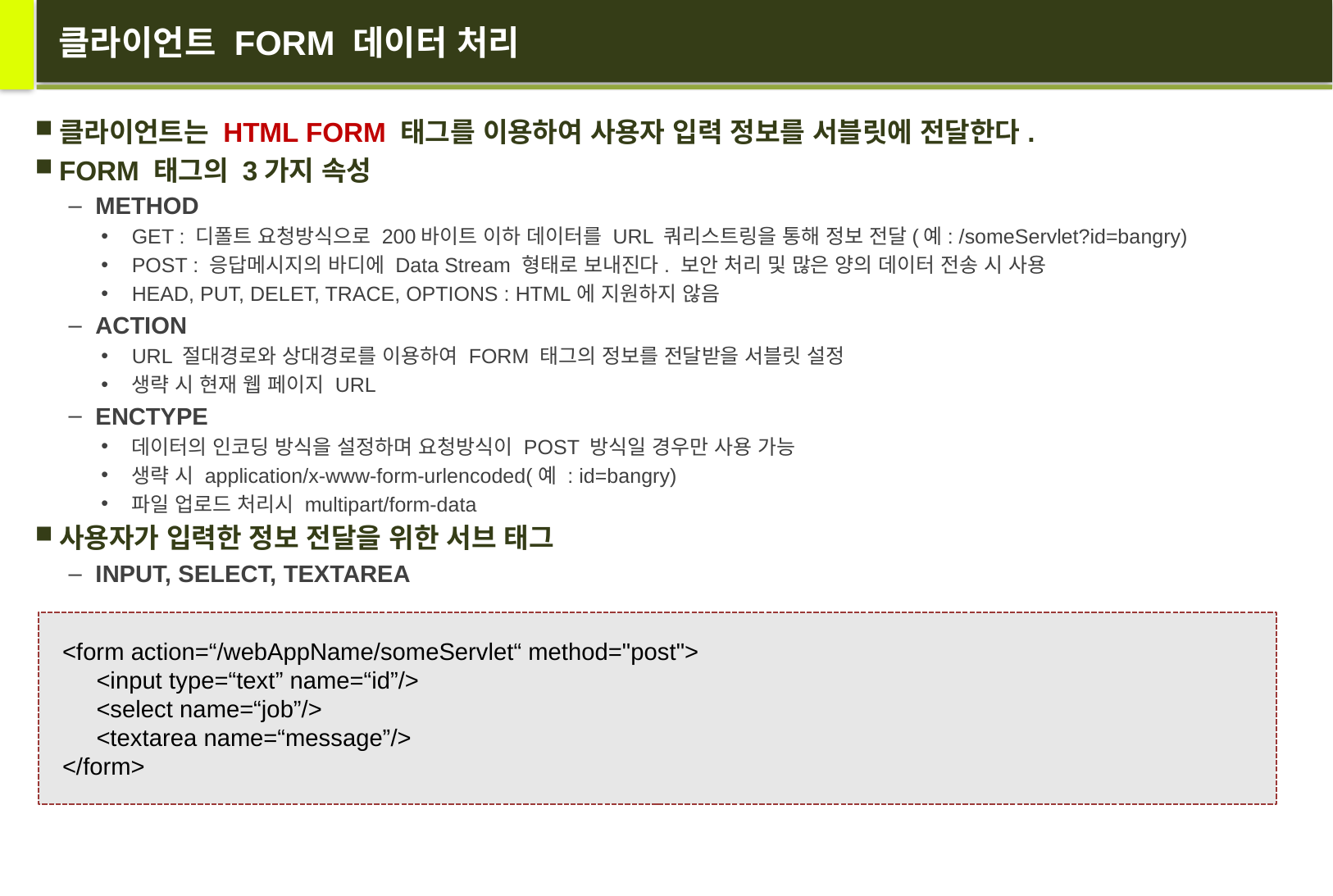

# 클라이언트 FORM 데이터 처리
클라이언트는 HTML FORM 태그를 이용하여 사용자 입력 정보를 서블릿에 전달한다.
FORM 태그의 3가지 속성
METHOD
GET : 디폴트 요청방식으로 200바이트 이하 데이터를 URL 쿼리스트링을 통해 정보 전달(예: /someServlet?id=bangry)
POST : 응답메시지의 바디에 Data Stream 형태로 보내진다. 보안 처리 및 많은 양의 데이터 전송 시 사용
HEAD, PUT, DELET, TRACE, OPTIONS : HTML에 지원하지 않음
ACTION
URL 절대경로와 상대경로를 이용하여 FORM 태그의 정보를 전달받을 서블릿 설정
생략 시 현재 웹 페이지 URL
ENCTYPE
데이터의 인코딩 방식을 설정하며 요청방식이 POST 방식일 경우만 사용 가능
생략 시 application/x-www-form-urlencoded(예 : id=bangry)
파일 업로드 처리시 multipart/form-data
사용자가 입력한 정보 전달을 위한 서브 태그
INPUT, SELECT, TEXTAREA

<form action=“/webAppName/someServlet“ method="post">
     <input type=“text” name=“id”/>
     <select name=“job”/>
     <textarea name=“message”/>
</form>